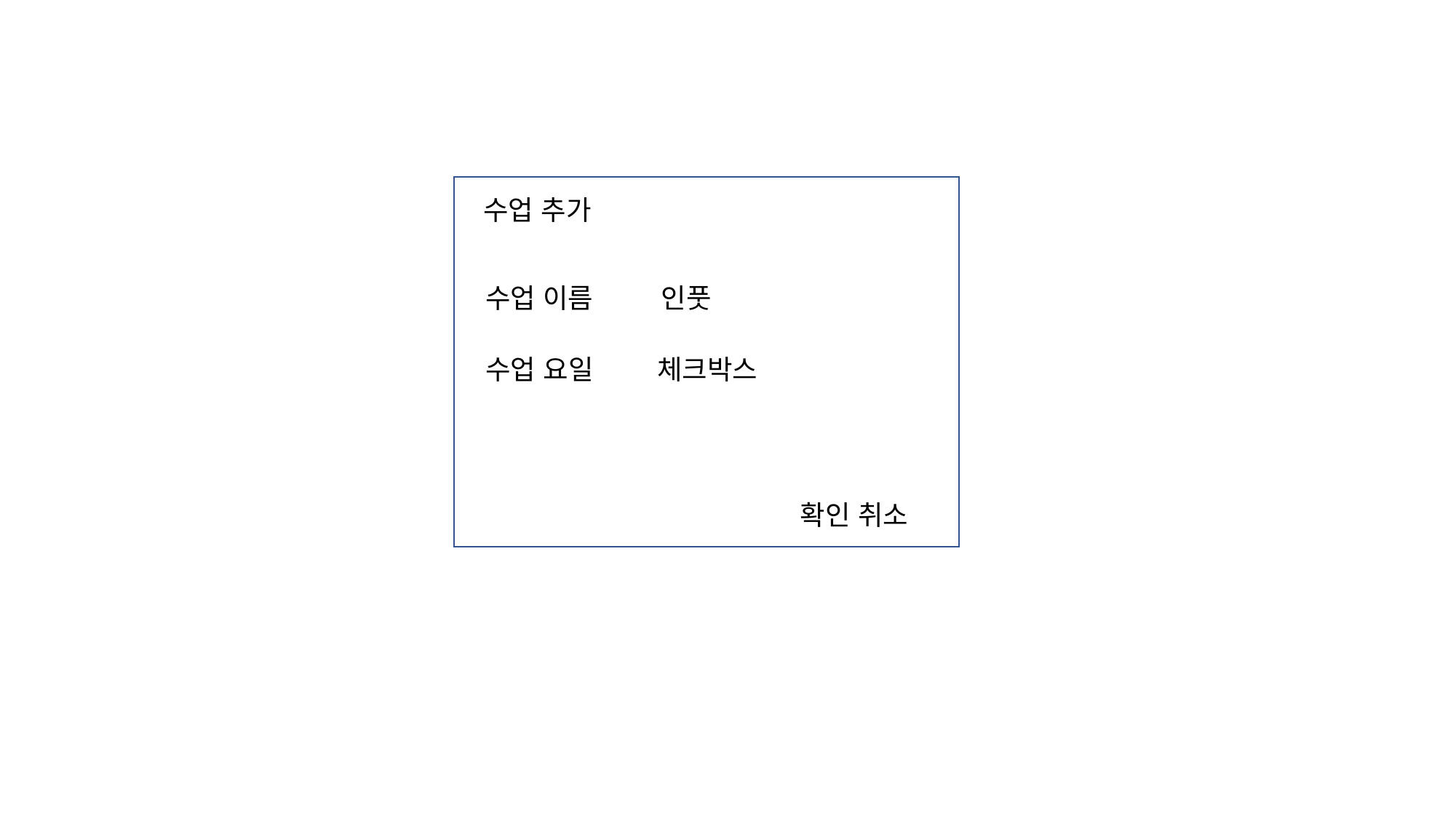

수업 추가
수업 이름
인풋
수업 요일
체크박스
확인 취소